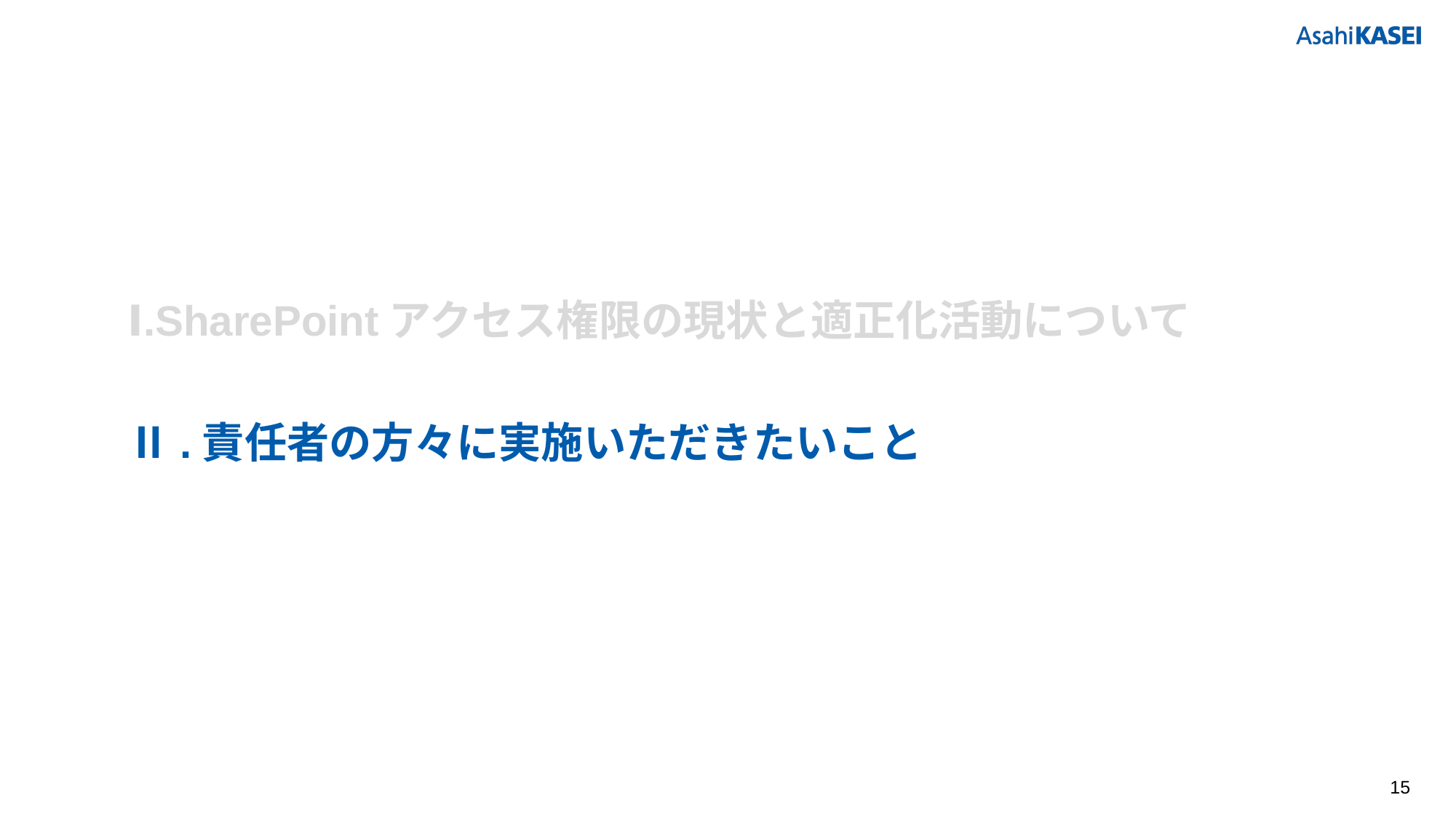

# Ⅰ.SharePointアクセス権限の現状と適正化活動について Ⅱ.責任者の方々に実施いただきたいこと
15